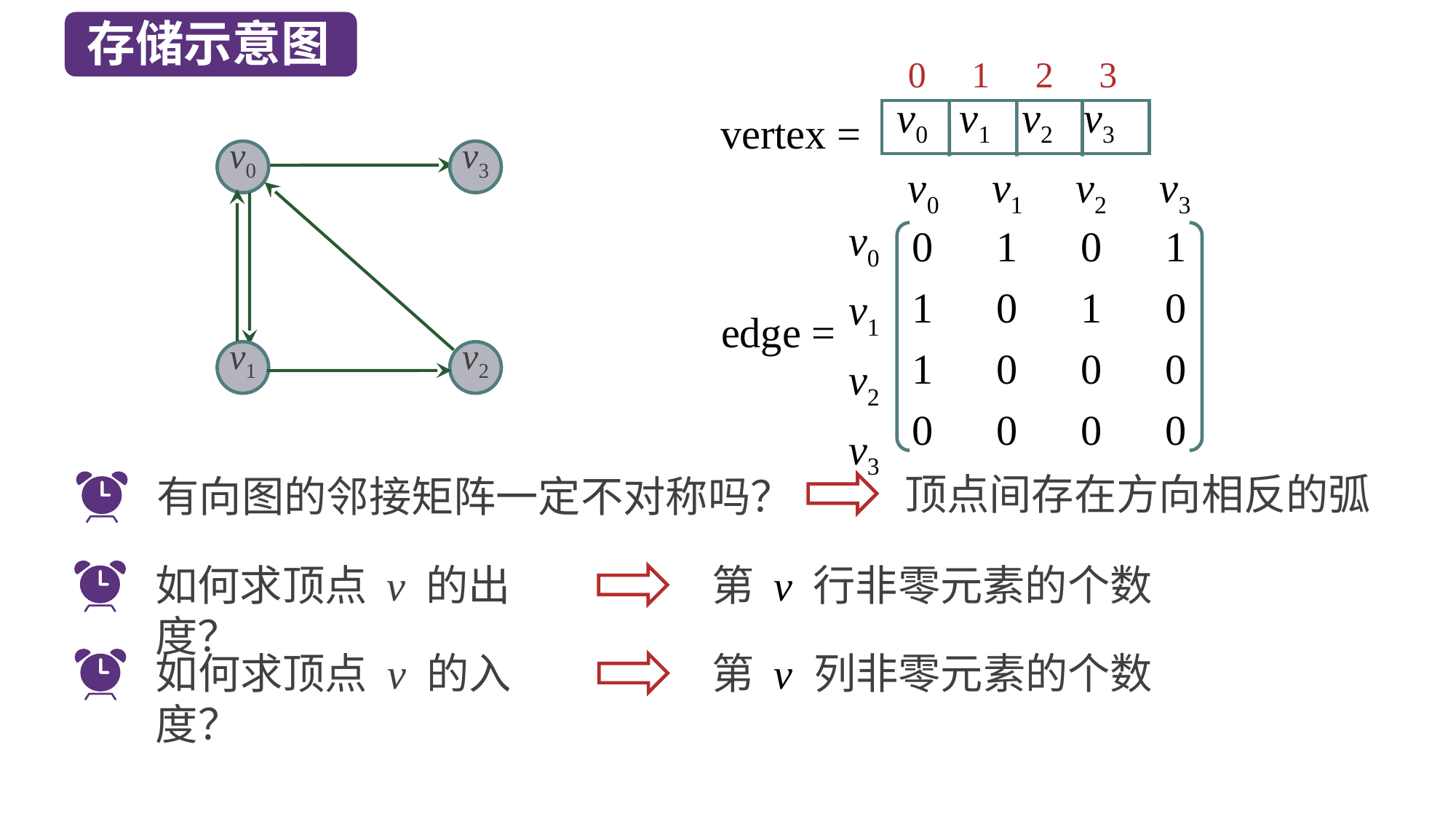

存储示意图

0     1     2     3
v0   v1     v2     v3

vertex =
v0
v3

v1
v2

v0     v1     v2     v3
v0
v1
v2
v3
0      1      0      1
1      0      1      0
1      0      0      0
0      0      0      0

edge =
顶点间存在方向相反的弧

有向图的邻接矩阵一定不对称吗？

如何求顶点 v 的出度？

第 v 行非零元素的个数

如何求顶点 v 的入度？

第 v 列非零元素的个数